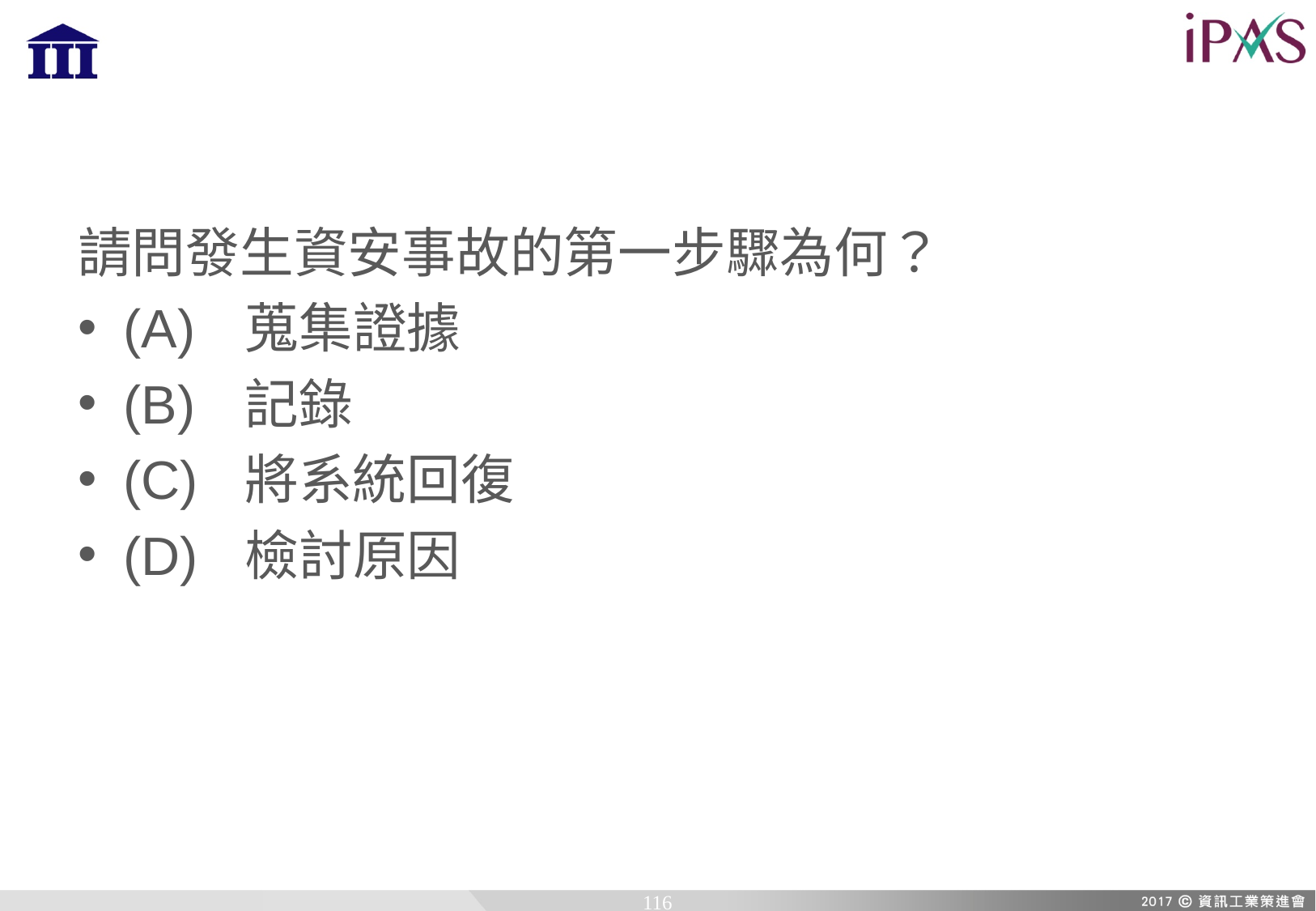

請問發生資安事故的第一步驟為何？
(A)	蒐集證據
(B)	記錄
(C)	將系統回復
(D)	檢討原因
116